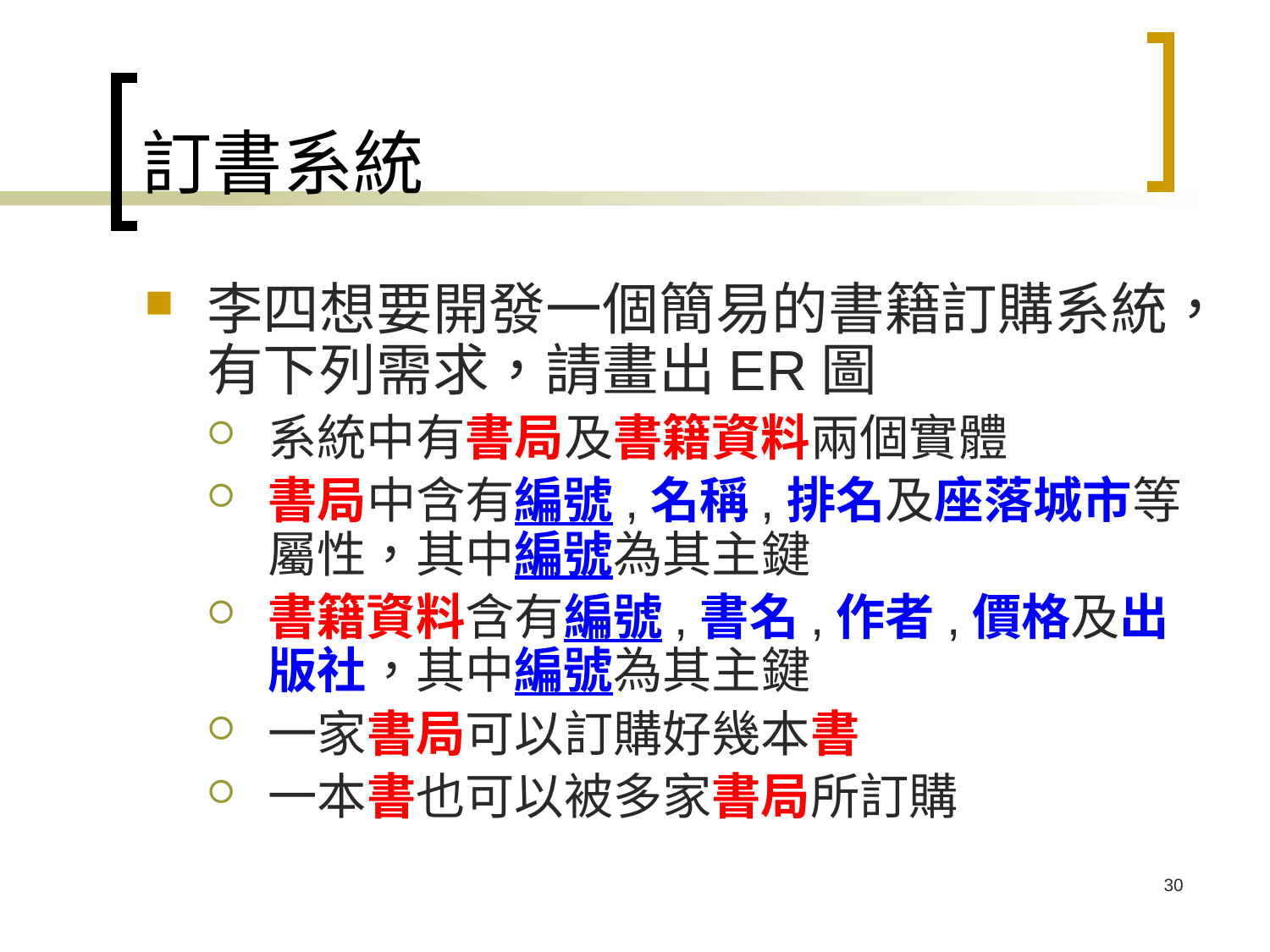

# 訂書系統
李四想要開發一個簡易的書籍訂購系統，有下列需求，請畫出ER圖
系統中有書局及書籍資料兩個實體
書局中含有編號,名稱,排名及座落城市等屬性，其中編號為其主鍵
書籍資料含有編號,書名,作者,價格及出版社，其中編號為其主鍵
一家書局可以訂購好幾本書
一本書也可以被多家書局所訂購
30